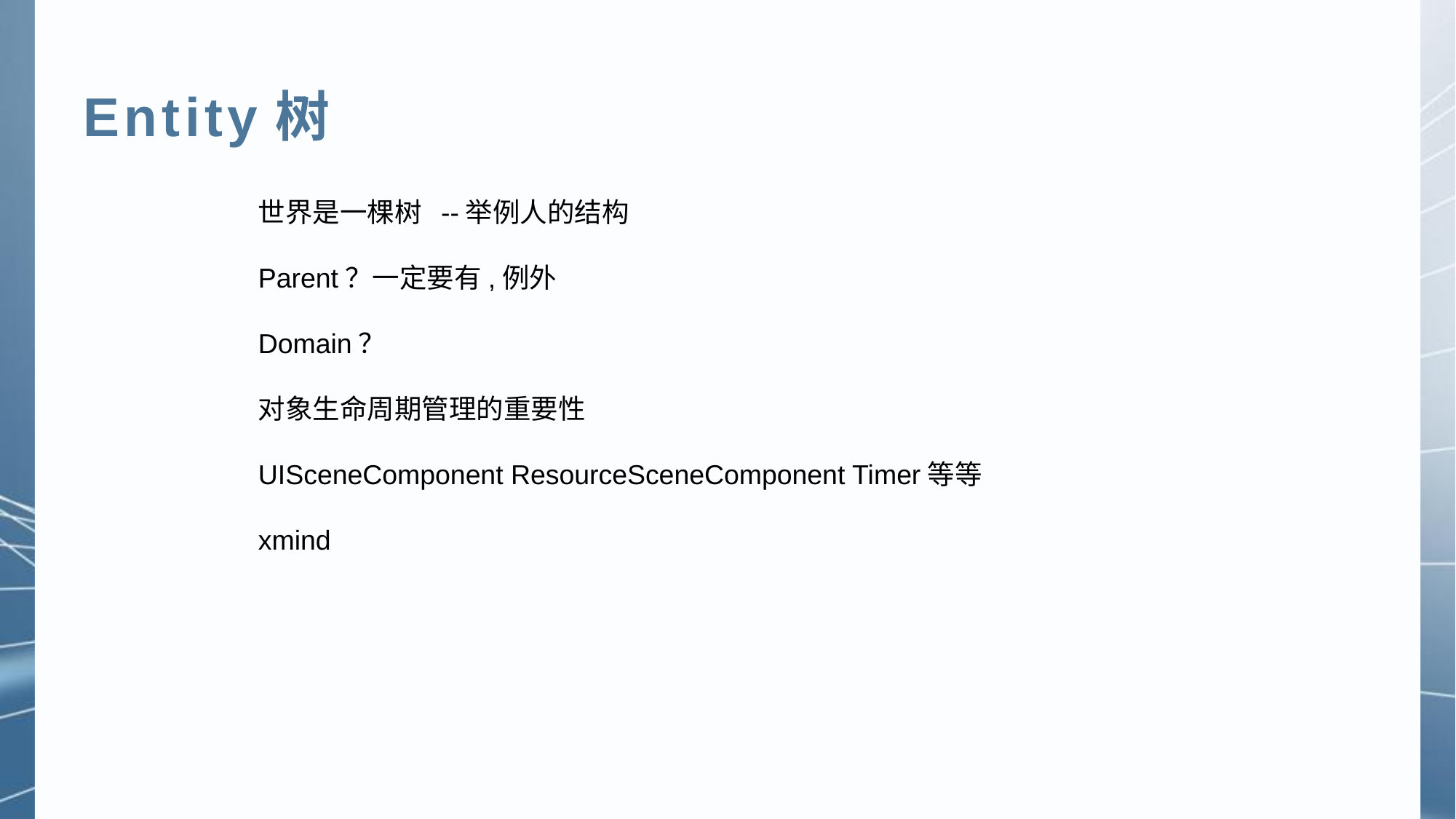

Entity树
世界是一棵树  --举例人的结构

Parent？一定要有,例外

Domain？

对象生命周期管理的重要性

UISceneComponent ResourceSceneComponent Timer等等

xmind